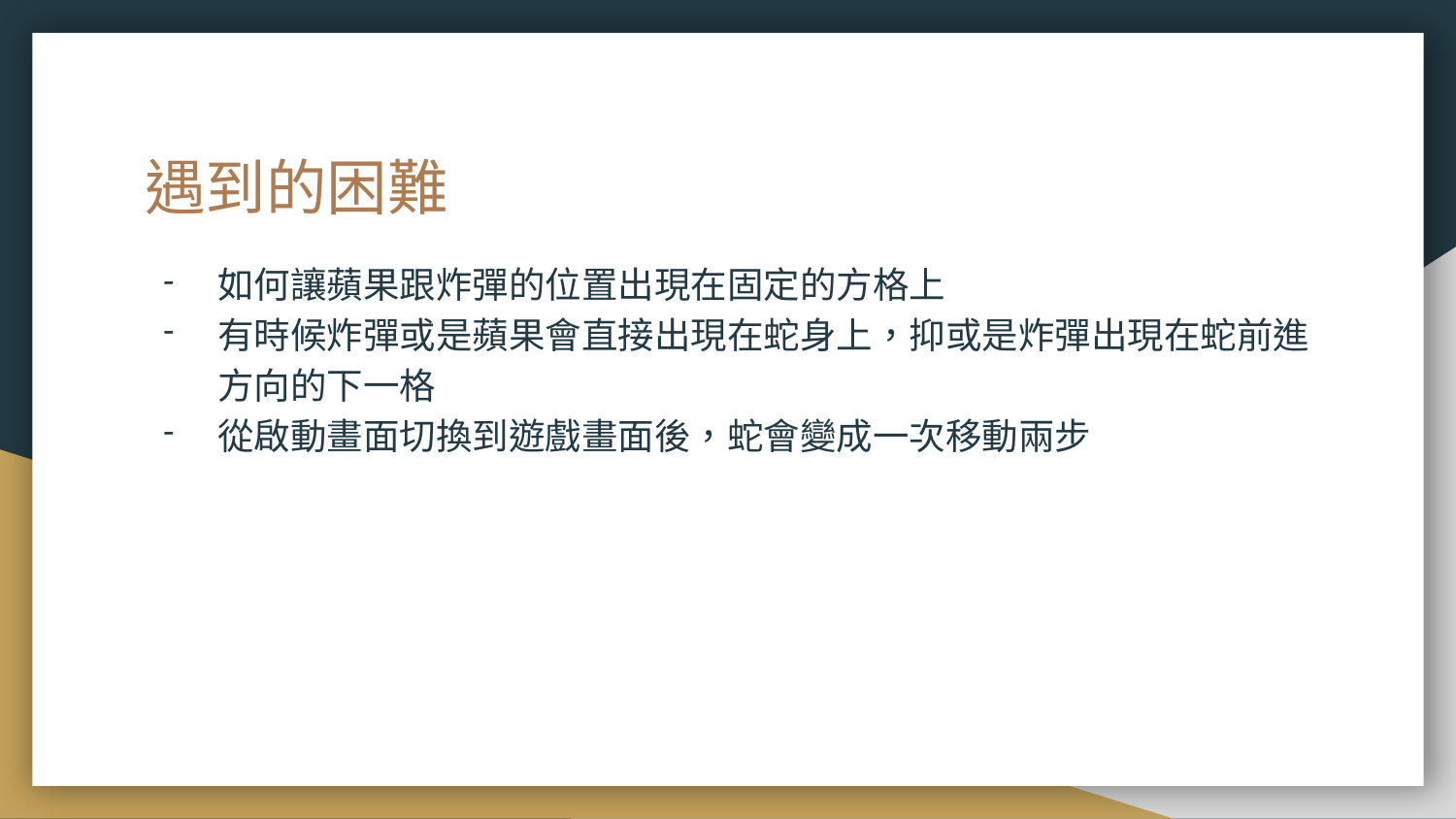

# 遇到的困難
如何讓蘋果跟炸彈的位置出現在固定的方格上
有時候炸彈或是蘋果會直接出現在蛇身上，抑或是炸彈出現在蛇前進方向的下一格
從啟動畫面切換到遊戲畫面後，蛇會變成一次移動兩步